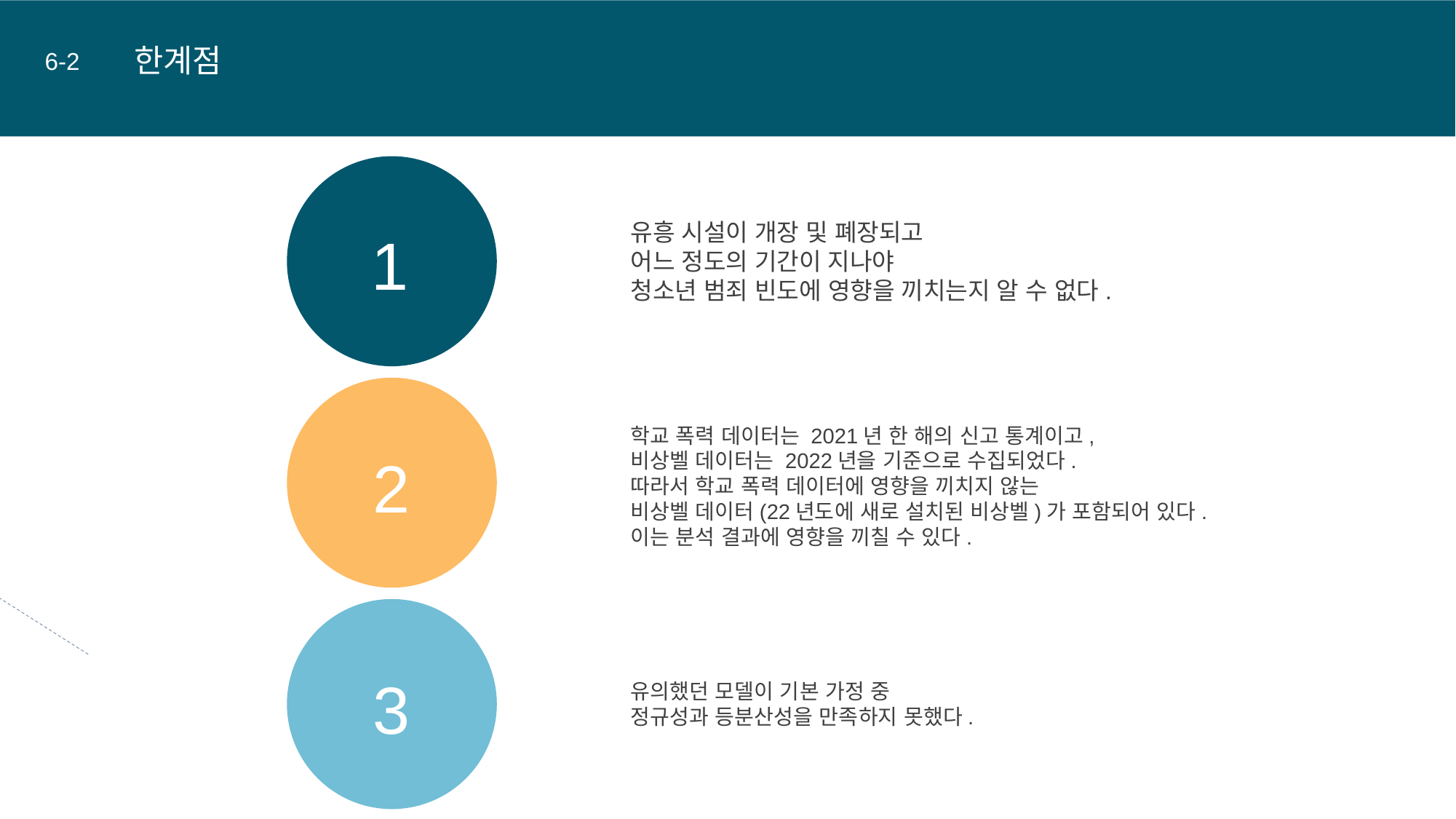

한계점
6-2

유흥 시설이 개장 및 폐장되고
어느 정도의 기간이 지나야
청소년 범죄 빈도에 영향을 끼치는지 알 수 없다.
1

학교 폭력 데이터는 2021년 한 해의 신고 통계이고,
비상벨 데이터는 2022년을 기준으로 수집되었다.
따라서 학교 폭력 데이터에 영향을 끼치지 않는
비상벨 데이터(22년도에 새로 설치된 비상벨)가 포함되어 있다.
이는 분석 결과에 영향을 끼칠 수 있다.
2

3
유의했던 모델이 기본 가정 중
정규성과 등분산성을 만족하지 못했다.